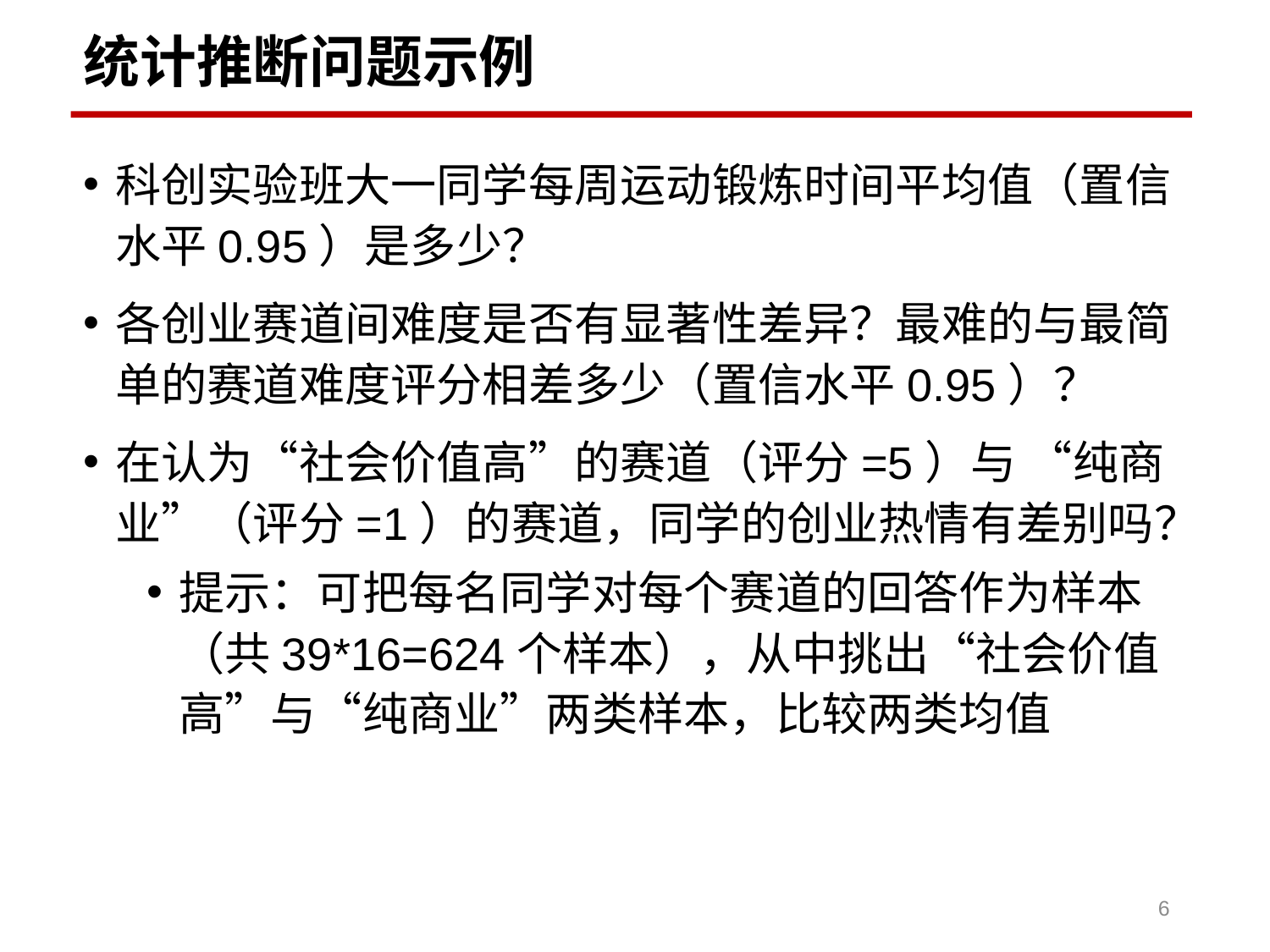

# 统计推断问题示例
科创实验班大一同学每周运动锻炼时间平均值（置信水平0.95）是多少？
各创业赛道间难度是否有显著性差异？最难的与最简单的赛道难度评分相差多少（置信水平0.95）？
在认为“社会价值高”的赛道（评分=5）与 “纯商业”（评分=1）的赛道，同学的创业热情有差别吗？
提示：可把每名同学对每个赛道的回答作为样本（共39*16=624个样本），从中挑出“社会价值高”与“纯商业”两类样本，比较两类均值

6